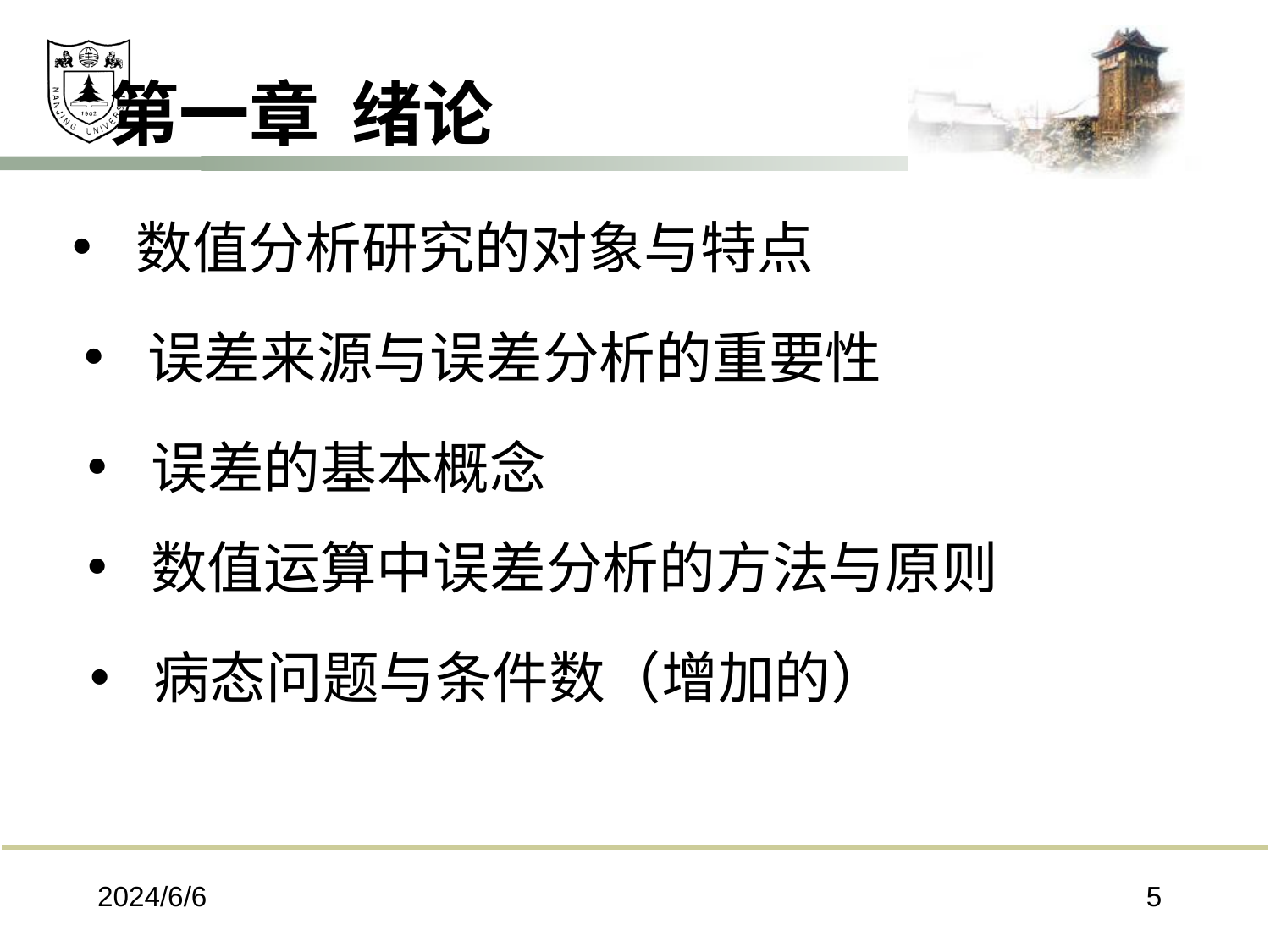

第一章  绪论
数值分析研究的对象与特点
误差来源与误差分析的重要性

误差的基本概念
数值运算中误差分析的方法与原则

病态问题与条件数（增加的）
2024/6/6
5